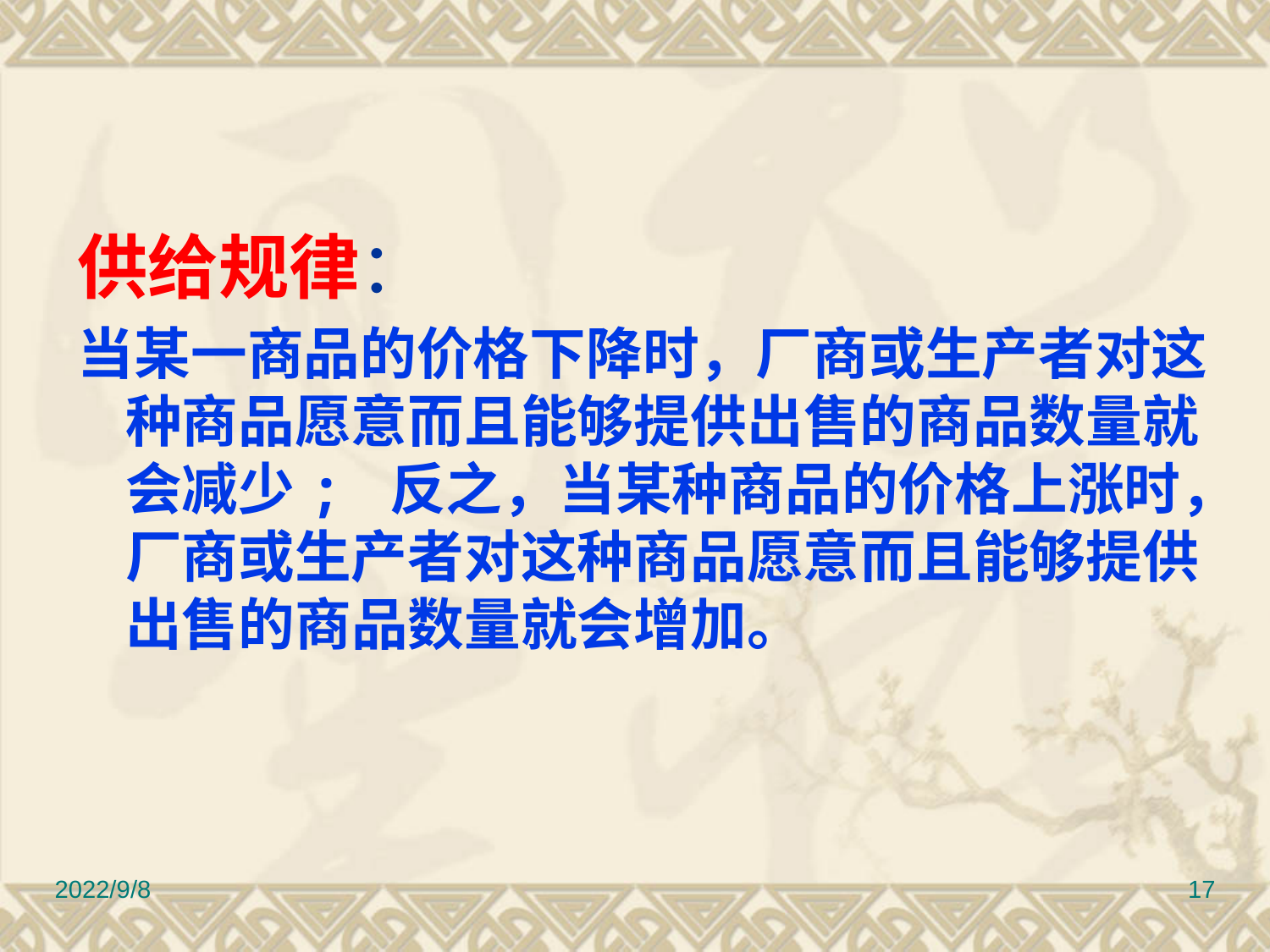

供给规律：
当某一商品的价格下降时，厂商或生产者对这种商品愿意而且能够提供出售的商品数量就会减少; 反之，当某种商品的价格上涨时，厂商或生产者对这种商品愿意而且能够提供出售的商品数量就会增加。
2022/9/8
17